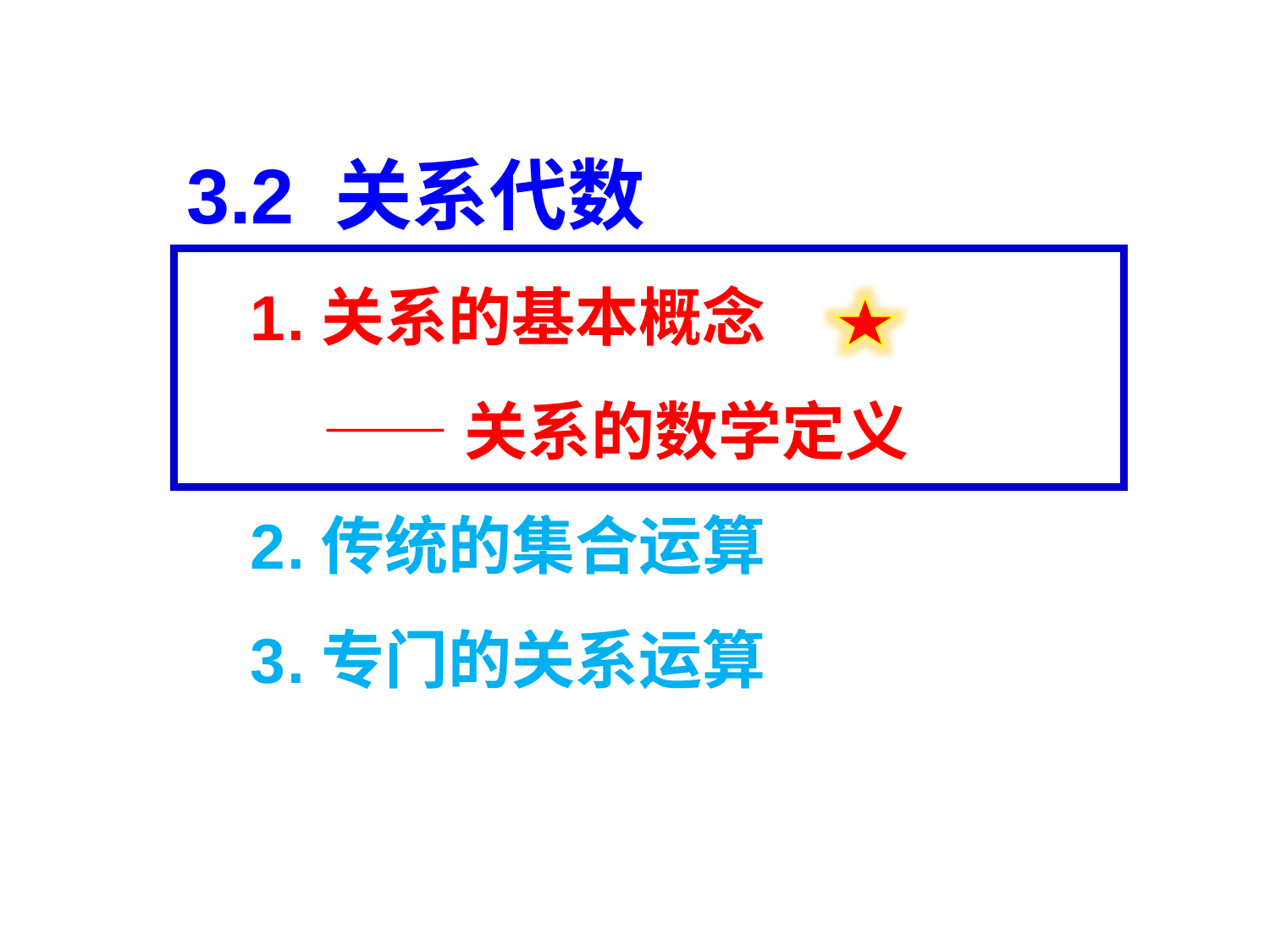

3.2 关系代数
关系的基本概念
     ——关系的数学定义
传统的集合运算
专门的关系运算